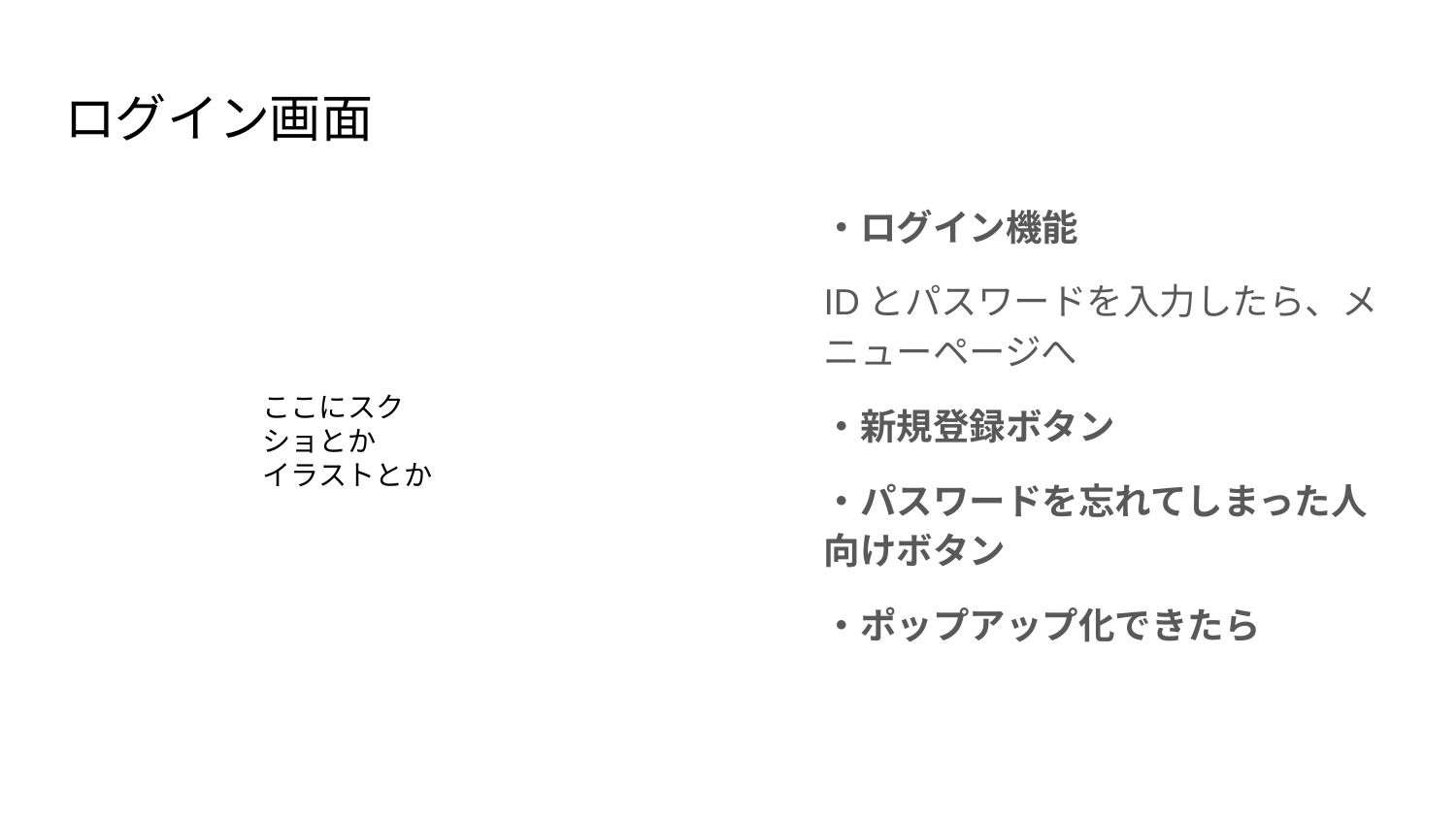

# ログイン画面
・ログイン機能
IDとパスワードを入力したら、メニューページへ
・新規登録ボタン
・パスワードを忘れてしまった人向けボタン
・ポップアップ化できたら
ここにスクショとか
イラストとか